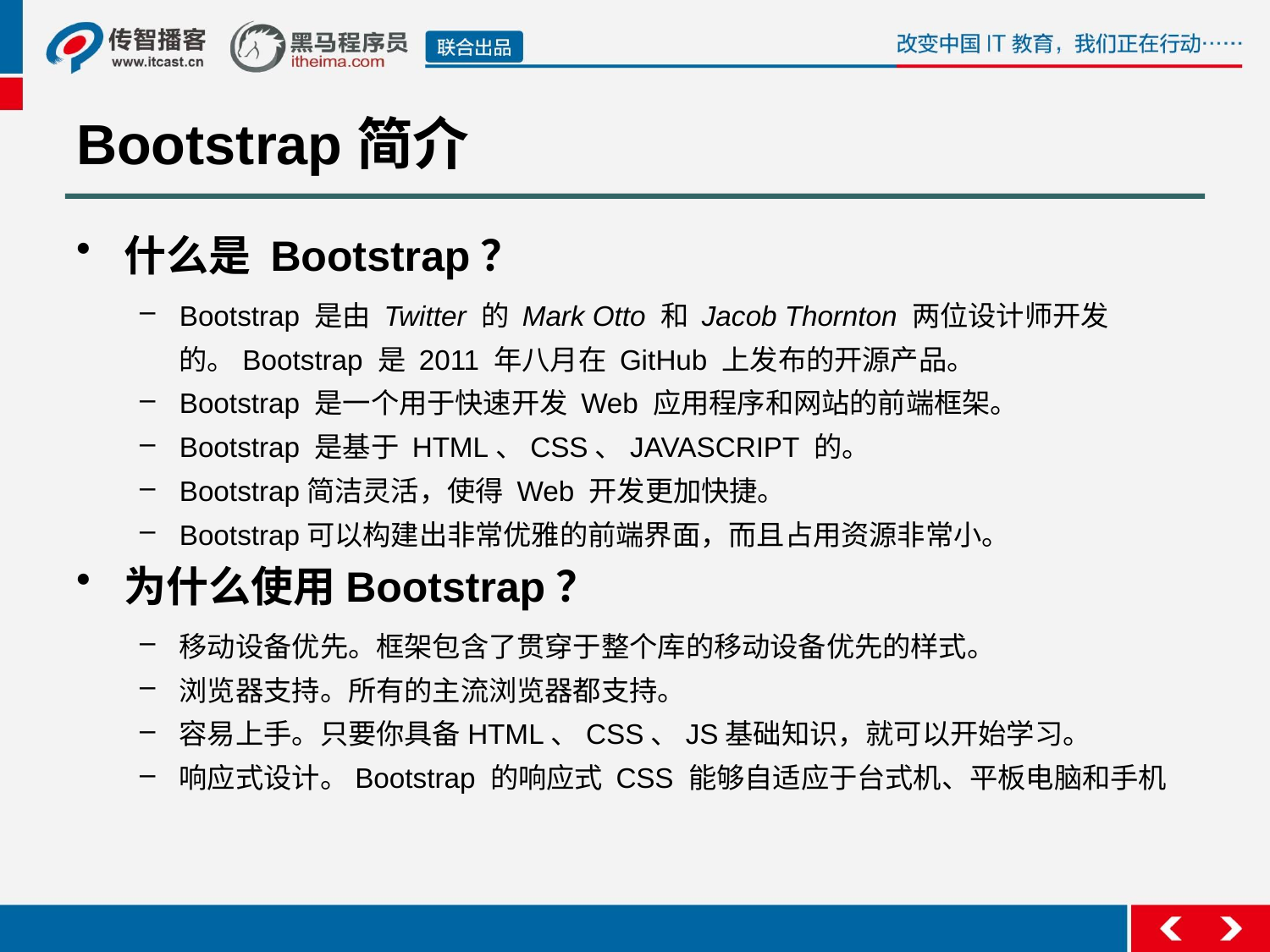

# Bootstrap简介
什么是 Bootstrap？
Bootstrap 是由 Twitter 的 Mark Otto 和 Jacob Thornton 两位设计师开发的。Bootstrap 是 2011 年八月在 GitHub 上发布的开源产品。
Bootstrap 是一个用于快速开发 Web 应用程序和网站的前端框架。
Bootstrap 是基于 HTML、CSS、JAVASCRIPT 的。
Bootstrap简洁灵活，使得 Web 开发更加快捷。
Bootstrap可以构建出非常优雅的前端界面，而且占用资源非常小。
为什么使用Bootstrap？
移动设备优先。框架包含了贯穿于整个库的移动设备优先的样式。
浏览器支持。所有的主流浏览器都支持。
容易上手。只要你具备HTML、CSS、JS基础知识，就可以开始学习。
响应式设计。Bootstrap 的响应式 CSS 能够自适应于台式机、平板电脑和手机